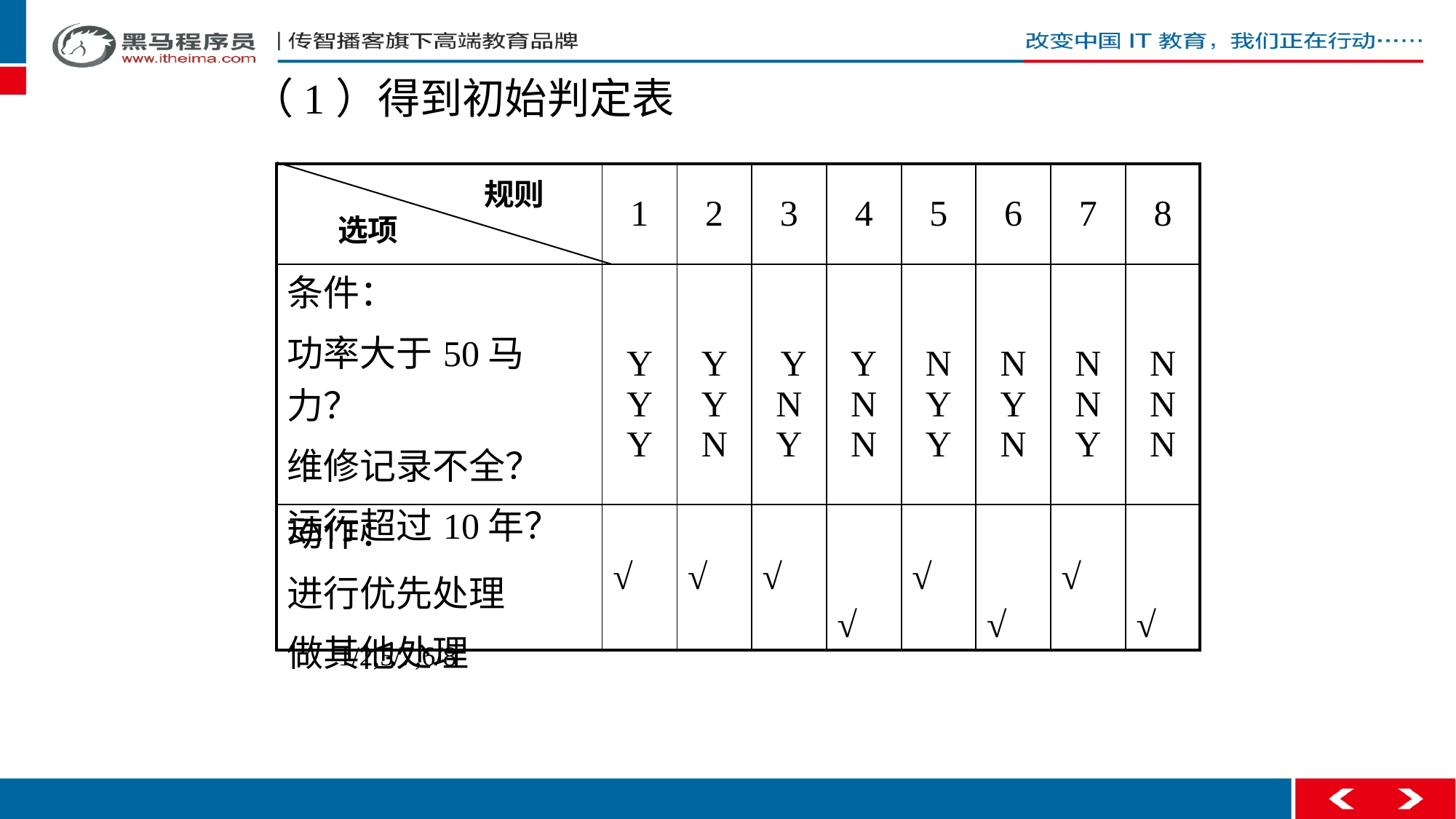

（1）得到初始判定表

|  | 1 | 2 | 3 | 4 | 5 | 6 | 7 | 8 |
| --- | --- | --- | --- | --- | --- | --- | --- | --- |
| 条件： 功率大于50马力？ 维修记录不全？ 运行超过10年？ | Y Y Y | Y Y N | Y N Y | Y N N | N Y Y | N Y N | N N Y | N N N |
| 动作： 进行优先处理 做其他处理 | √ | √ | √ | √ | √ | √ | √ | √ |
规则
选项

1/2,5/7,6/8